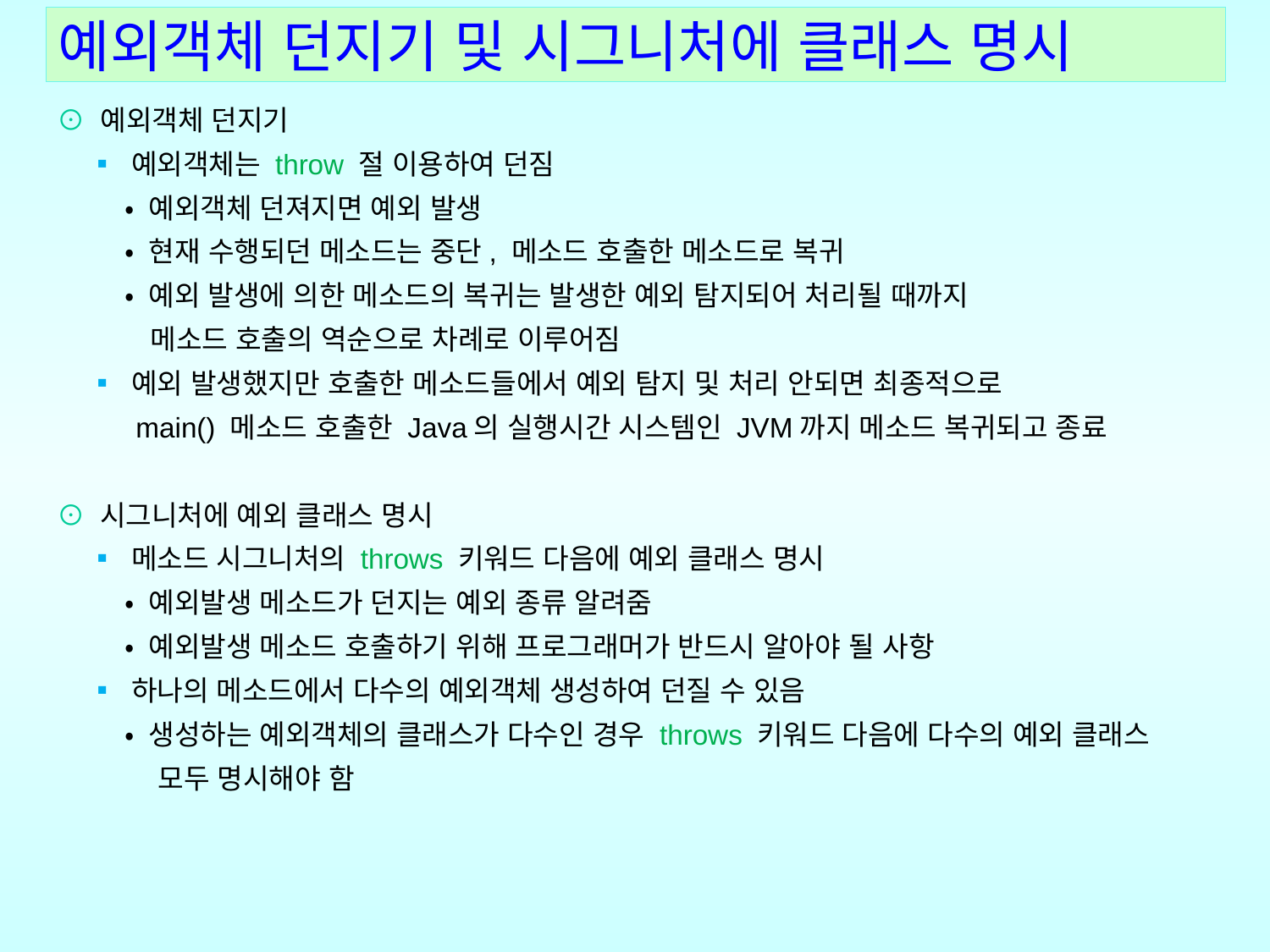

예외객체 던지기 및 시그니처에 클래스 명시
⊙ 예외객체 던지기
    ▪ 예외객체는 throw 절 이용하여 던짐
         • 예외객체 던져지면 예외 발생
         • 현재 수행되던 메소드는 중단, 메소드 호출한 메소드로 복귀
         • 예외 발생에 의한 메소드의 복귀는 발생한 예외 탐지되어 처리될 때까지
           메소드 호출의 역순으로 차례로 이루어짐
    ▪ 예외 발생했지만 호출한 메소드들에서 예외 탐지 및 처리 안되면 최종적으로
          main() 메소드 호출한 Java의 실행시간 시스템인 JVM까지 메소드 복귀되고 종료

⊙ 시그니처에 예외 클래스 명시
    ▪ 메소드 시그니처의 throws 키워드 다음에 예외 클래스 명시
         • 예외발생 메소드가 던지는 예외 종류 알려줌
         • 예외발생 메소드 호출하기 위해 프로그래머가 반드시 알아야 될 사항
    ▪ 하나의 메소드에서 다수의 예외객체 생성하여 던질 수 있음
         • 생성하는 예외객체의 클래스가 다수인 경우 throws 키워드 다음에 다수의 예외 클래스
            모두 명시해야 함